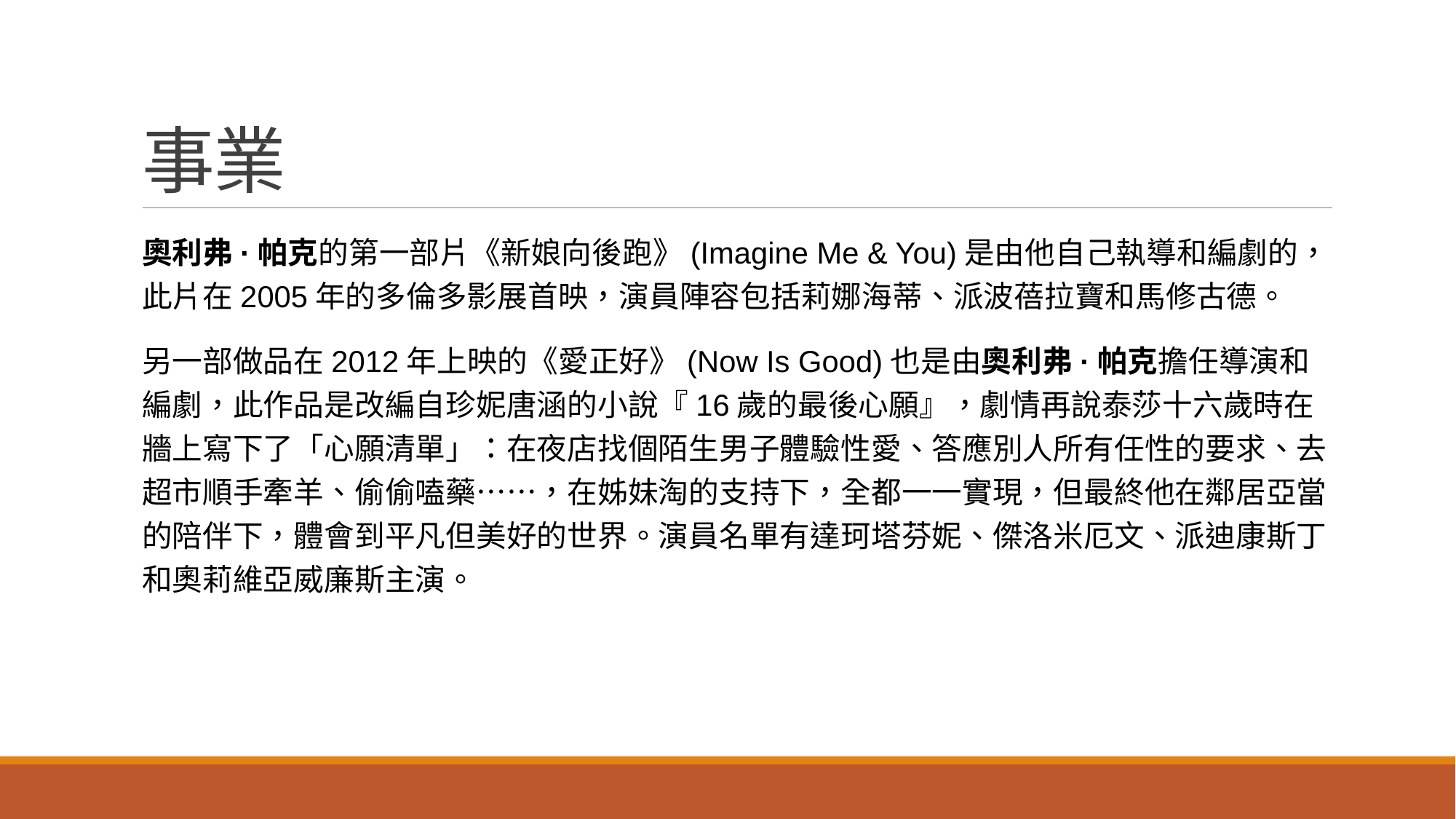

# 事業
奧利弗·帕克的第一部片《新娘向後跑》(Imagine Me & You)是由他自己執導和編劇的，此片在2005年的多倫多影展首映，演員陣容包括莉娜海蒂、派波蓓拉寶和馬修古德。
另一部做品在2012年上映的《愛正好》(Now Is Good)也是由奧利弗·帕克擔任導演和編劇，此作品是改編自珍妮唐涵的小說『16歲的最後心願』，劇情再說泰莎十六歲時在牆上寫下了「心願清單」：在夜店找個陌生男子體驗性愛、答應別人所有任性的要求、去超市順手牽羊、偷偷嗑藥……，在姊妹淘的支持下，全都一一實現，但最終他在鄰居亞當的陪伴下，體會到平凡但美好的世界。演員名單有達珂塔芬妮、傑洛米厄文、派迪康斯丁和奧莉維亞威廉斯主演。